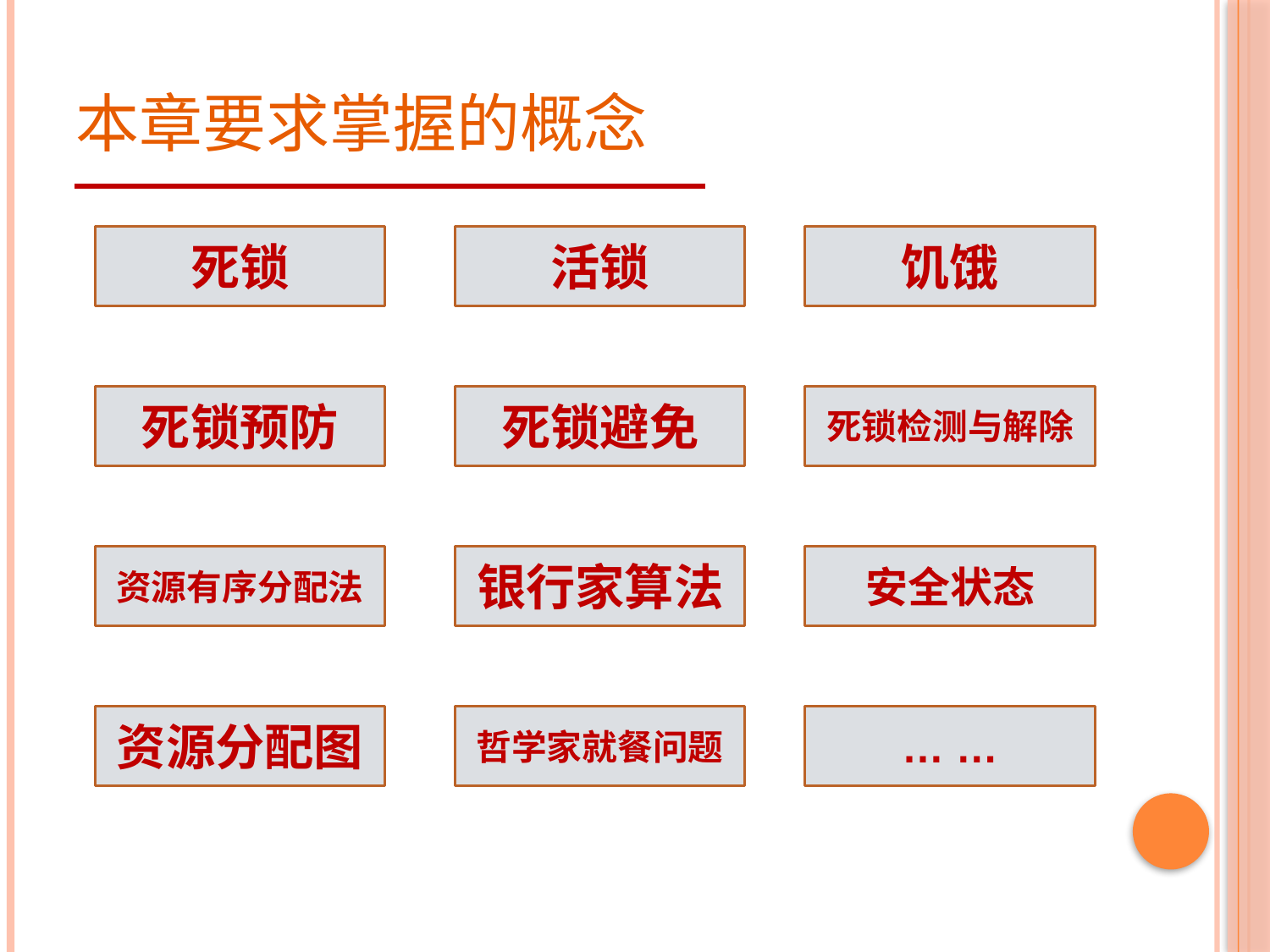

# 本章要求掌握的概念
死锁
活锁
饥饿
死锁预防
死锁避免
死锁检测与解除
资源有序分配法
银行家算法
安全状态
资源分配图
哲学家就餐问题
… …